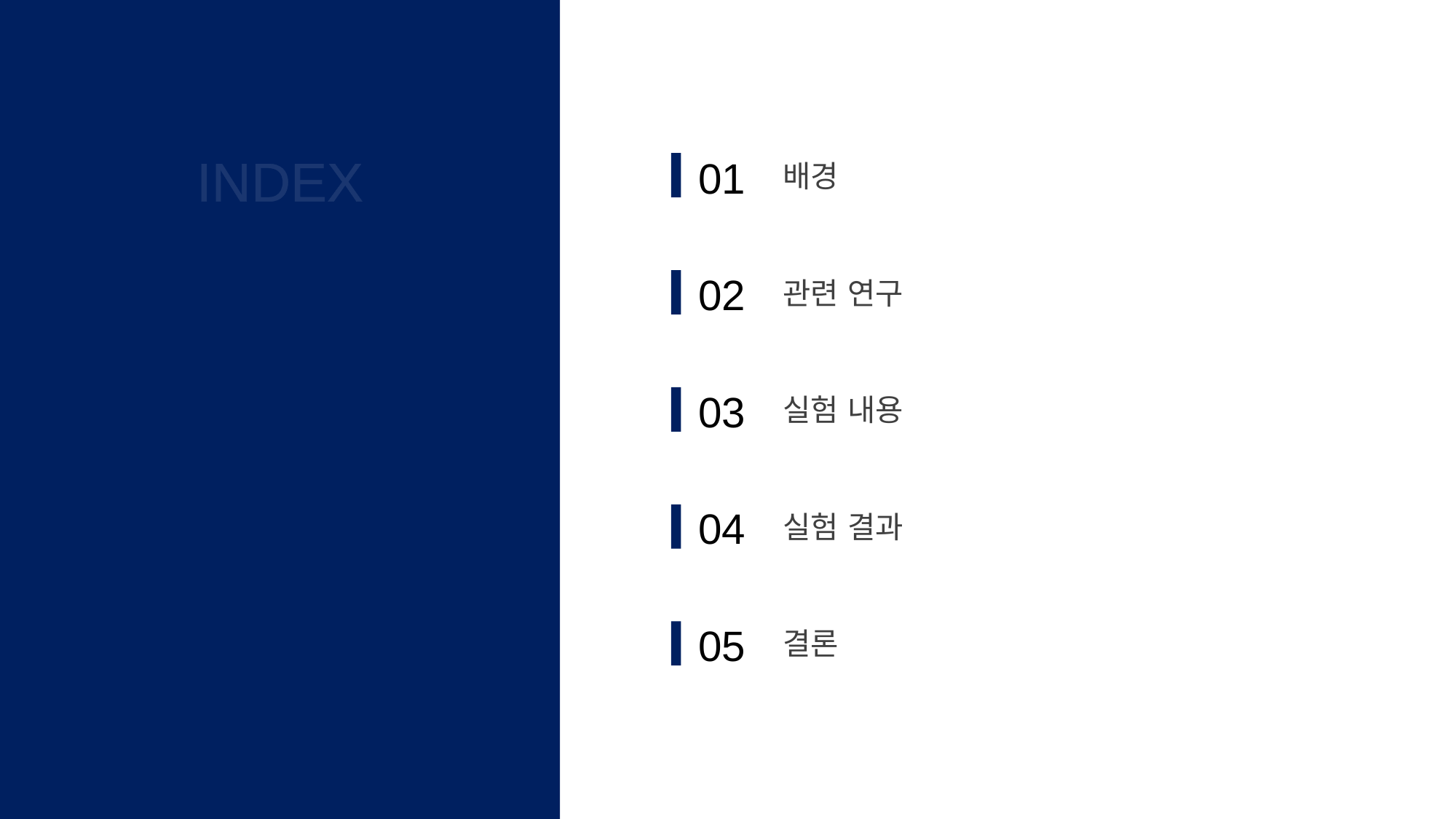

01
배경

INDEX
02
관련 연구

03
실험 내용

04
실험 결과

05
결론